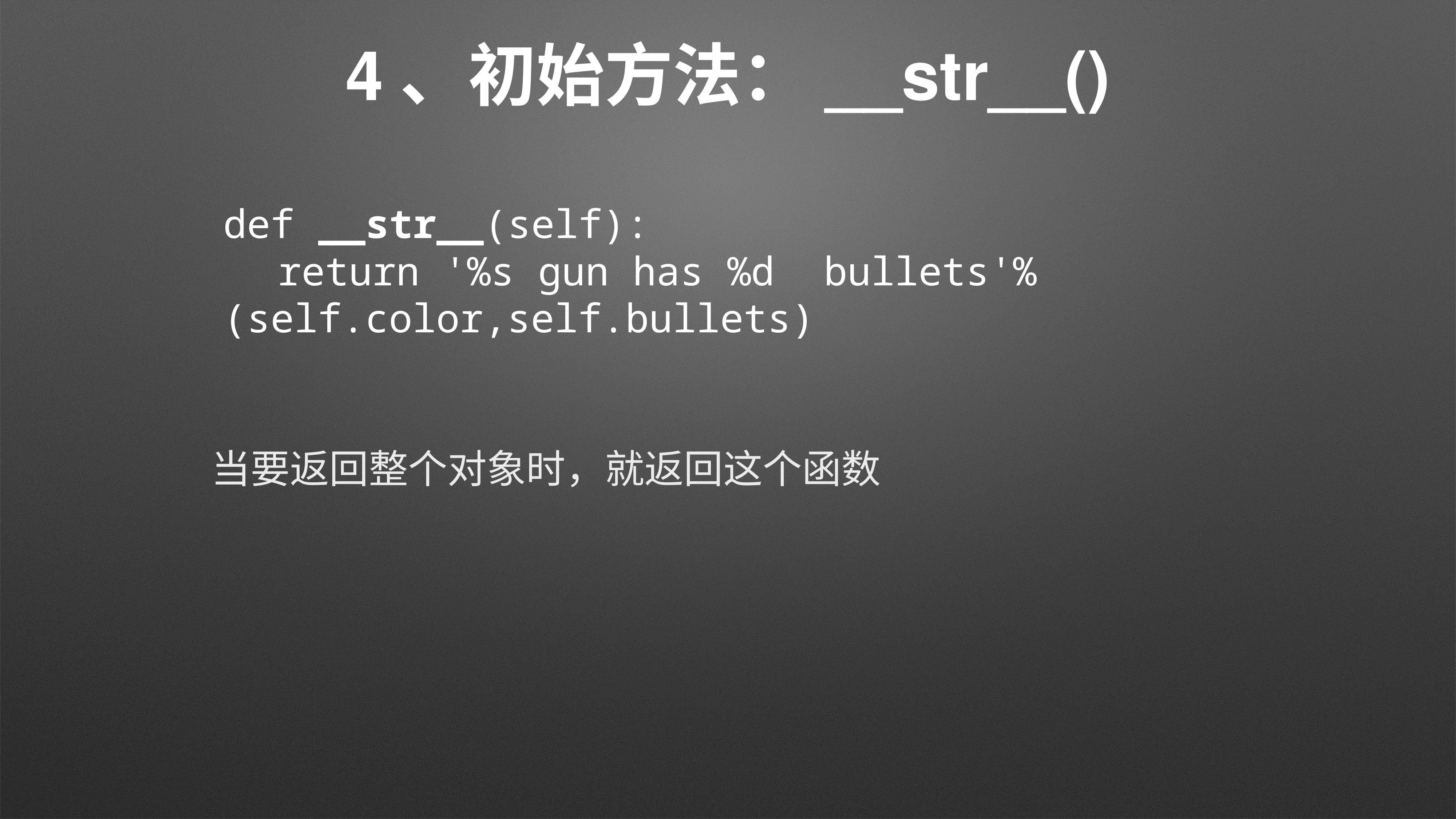

# 4、初始方法：__str__()
def __str__(self):
	return '%s gun has %d 	bullets'%(self.color,self.bullets)

当要返回整个对象时，就返回这个函数